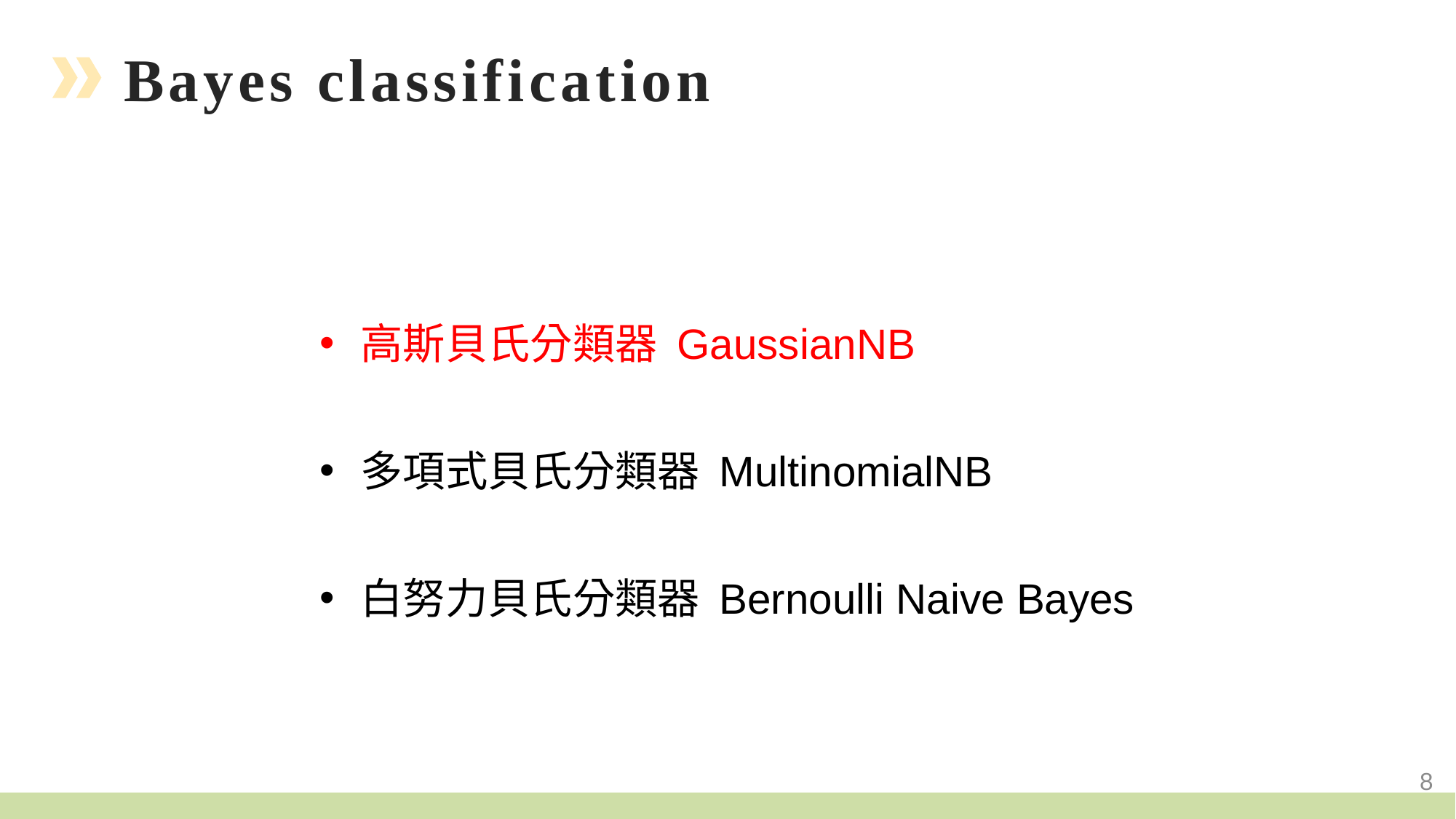

Bayes classification

高斯貝氏分類器 GaussianNB
多項式貝氏分類器 MultinomialNB
白努力貝氏分類器 Bernoulli Naive Bayes
8